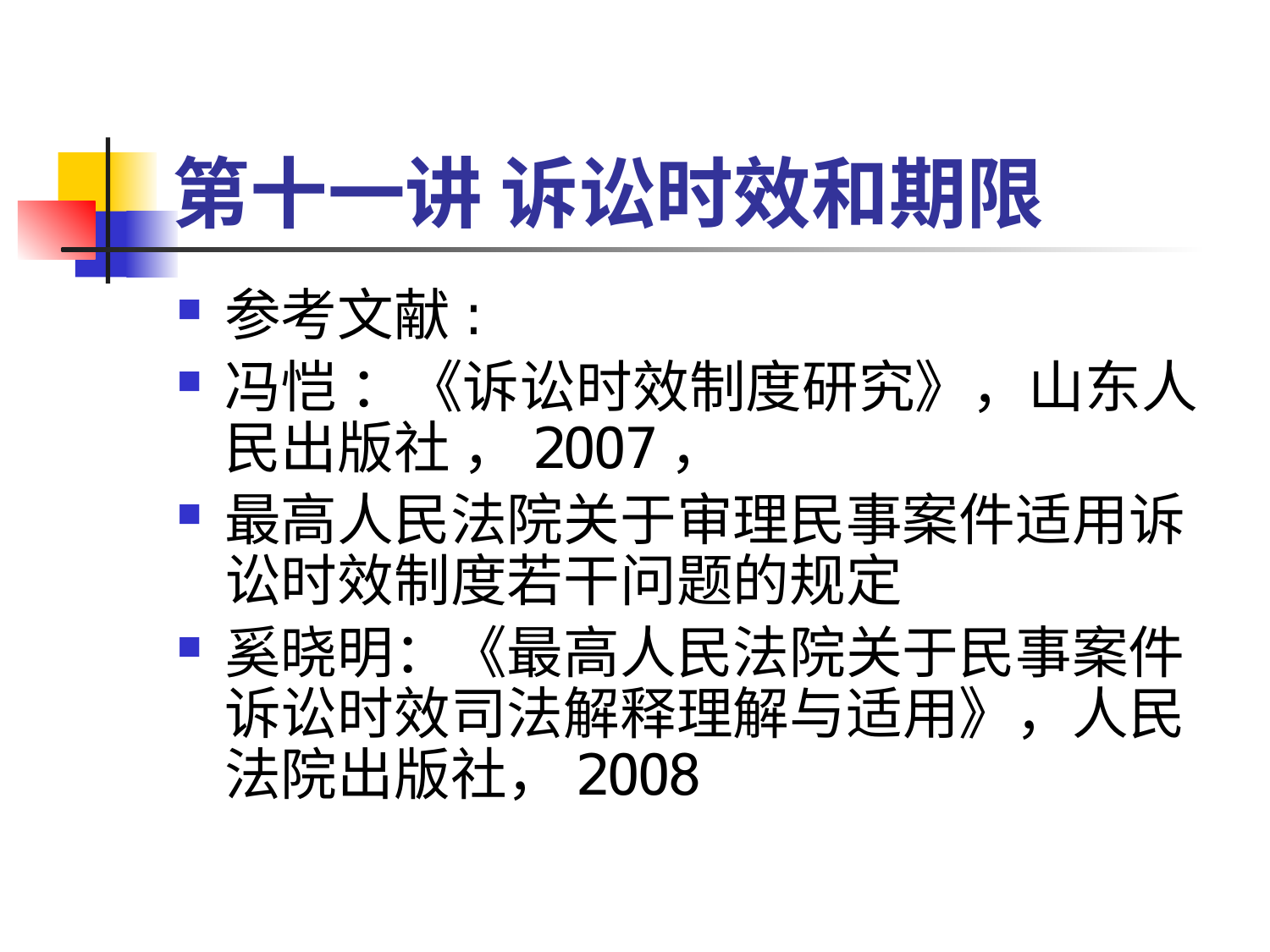

# 第十一讲 诉讼时效和期限
参考文献:
冯恺 ：《诉讼时效制度研究》，山东人民出版社 ，2007，
最高人民法院关于审理民事案件适用诉讼时效制度若干问题的规定
奚晓明：《最高人民法院关于民事案件诉讼时效司法解释理解与适用》，人民法院出版社，2008